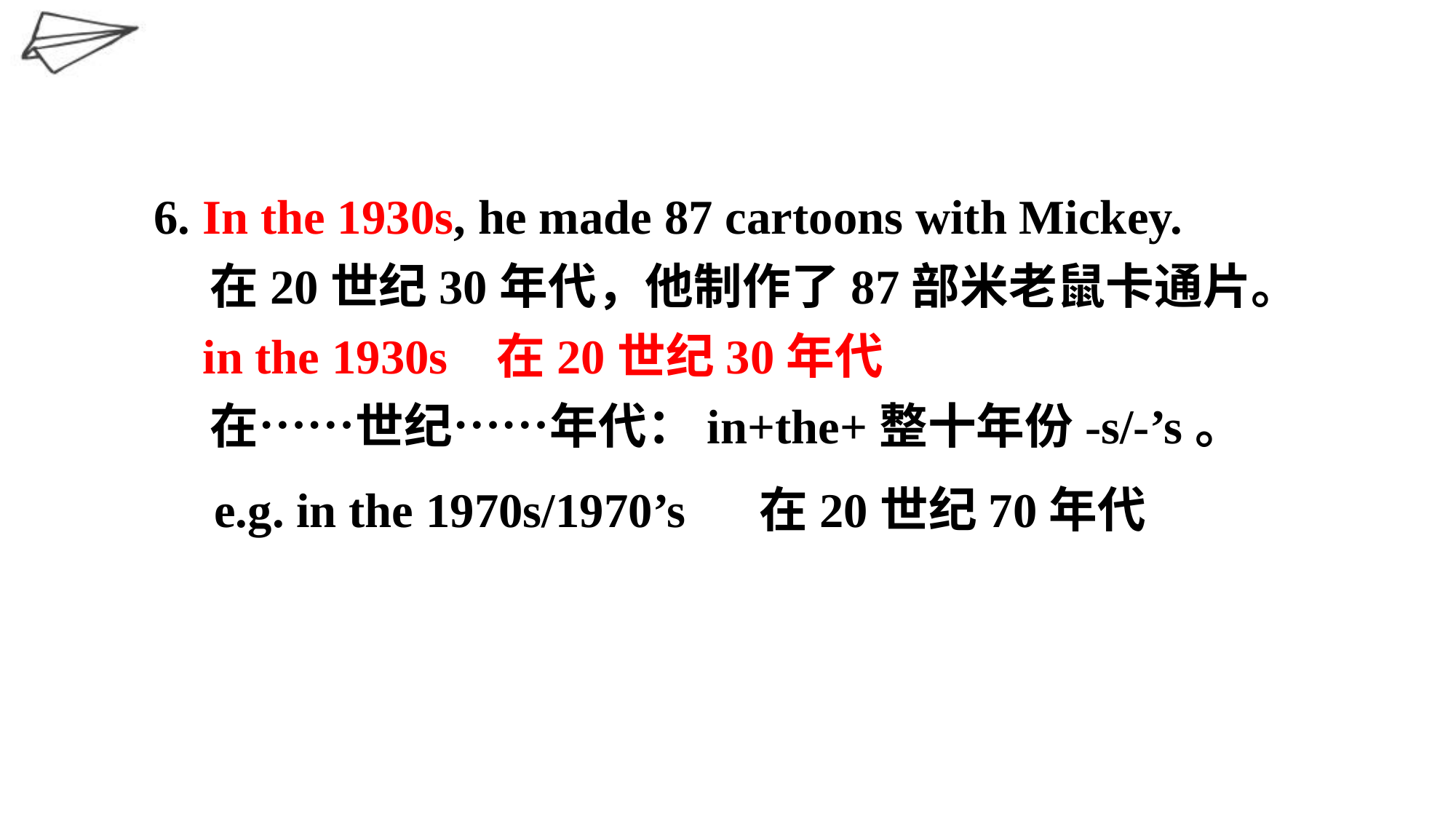

6. In the 1930s, he made 87 cartoons with Mickey.
    在20世纪30年代，他制作了87部米老鼠卡通片。
    in the 1930s   在20世纪30年代
    在……世纪……年代：in+the+整十年份-s/-’s。
e.g. in the 1970s/1970’s     在20世纪70年代